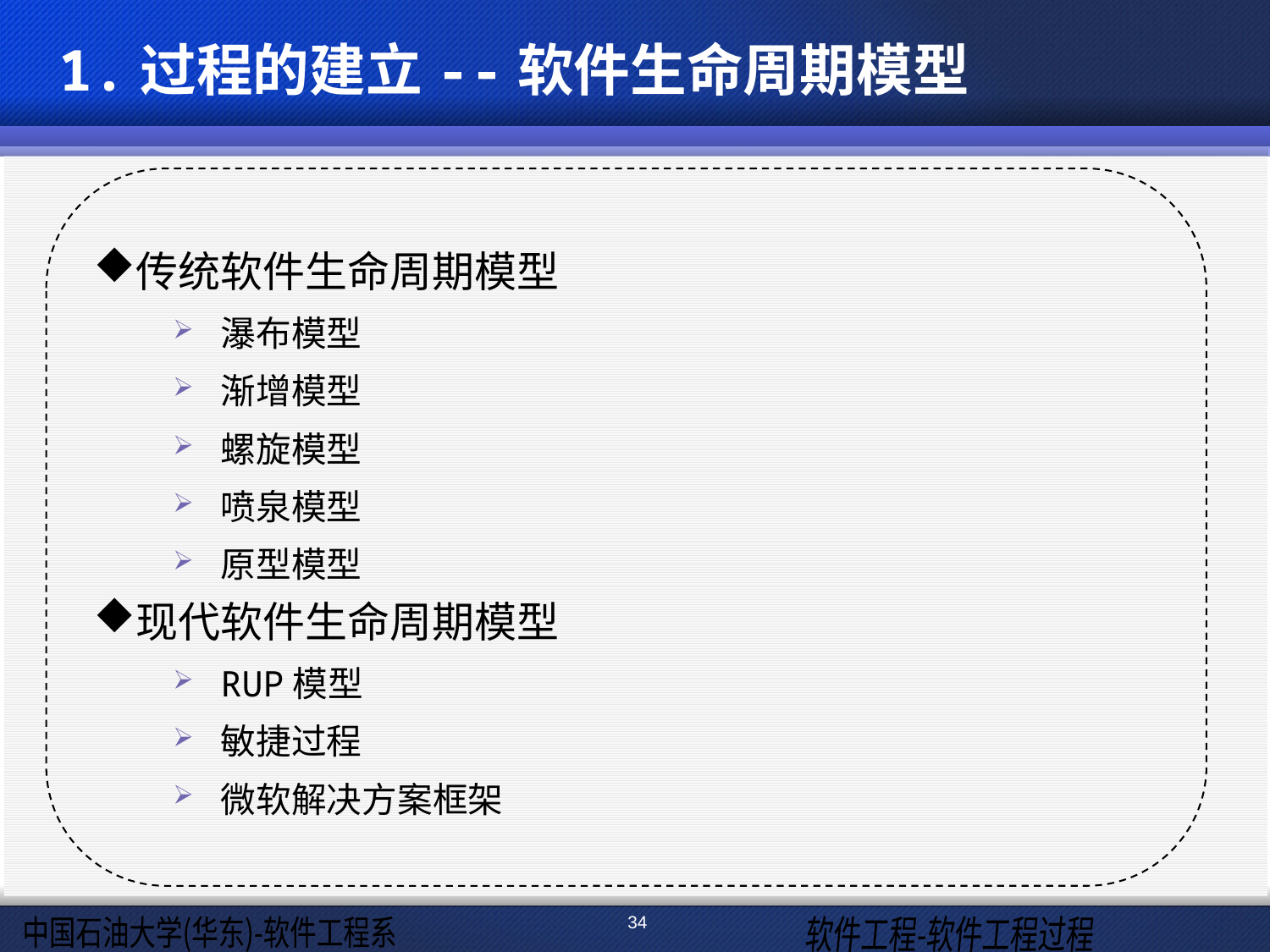

1.过程的建立--软件生命周期模型
传统软件生命周期模型
瀑布模型
渐增模型
螺旋模型
喷泉模型
原型模型
现代软件生命周期模型
RUP模型
敏捷过程
微软解决方案框架
34